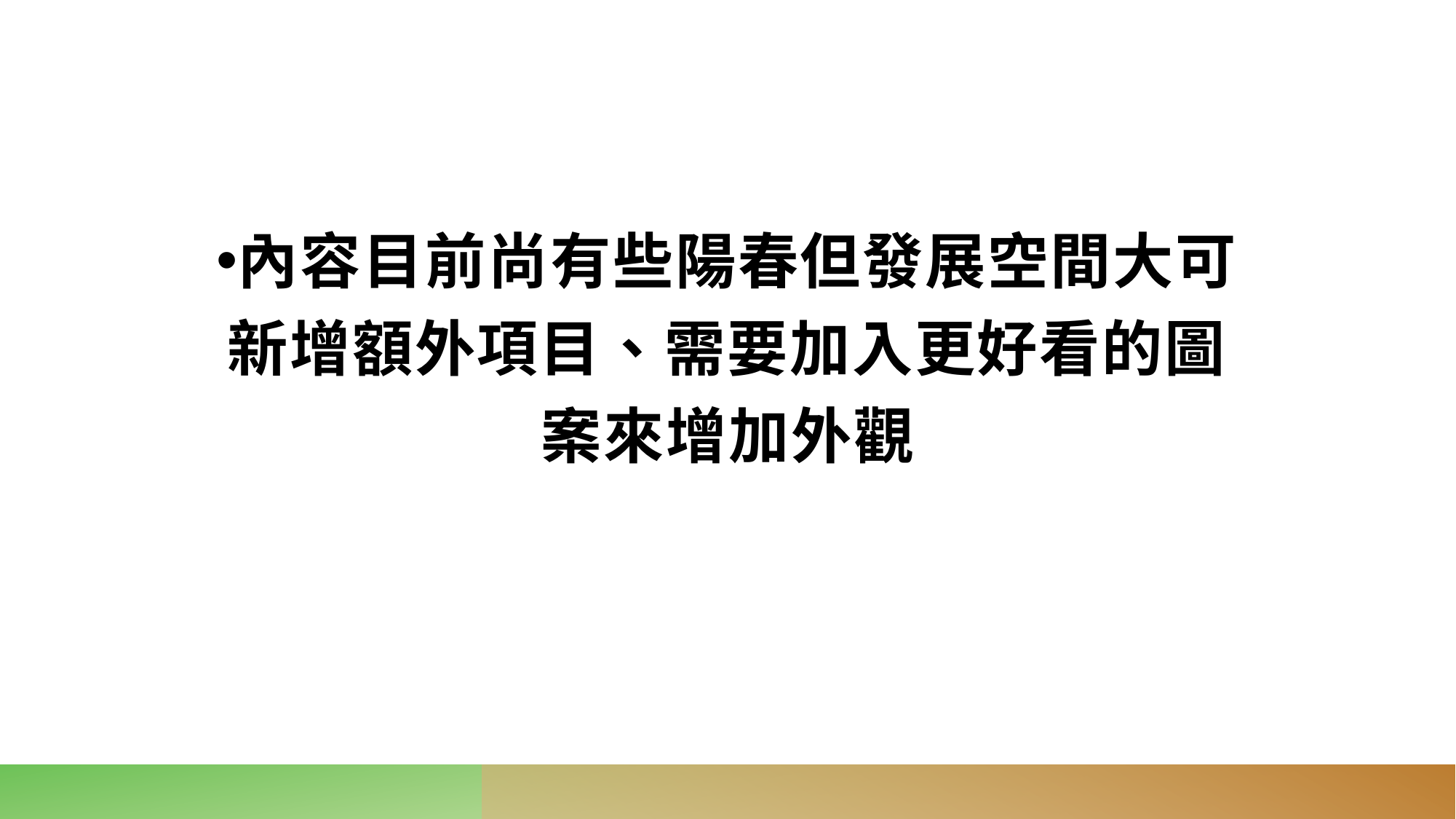

內容目前尚有些陽春但發展空間大可新增額外項目、需要加入更好看的圖案來增加外觀